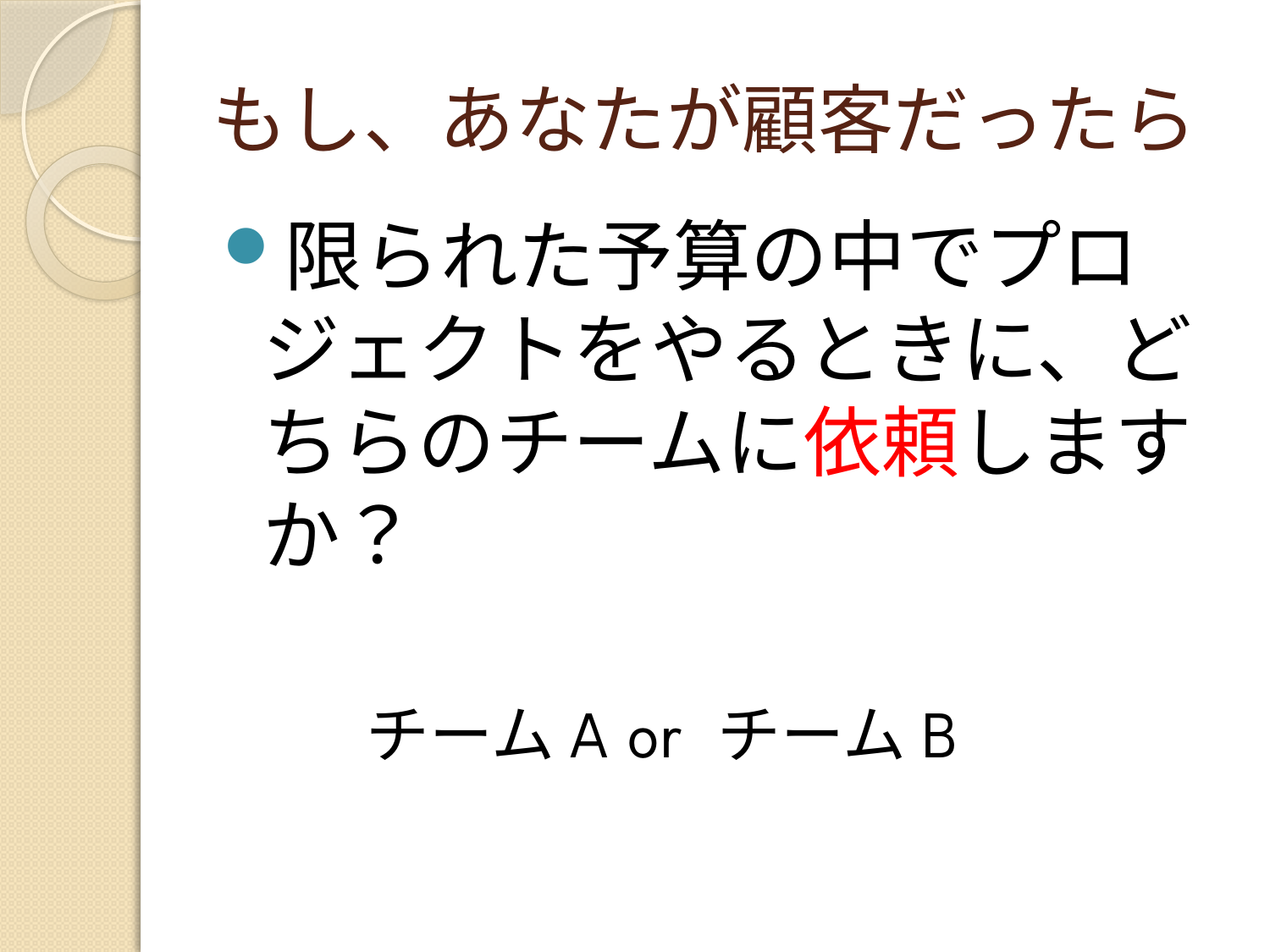

# もし、あなたが顧客だったら
限られた予算の中でプロジェクトをやるときに、どちらのチームに依頼しますか？

         チームA or チームB